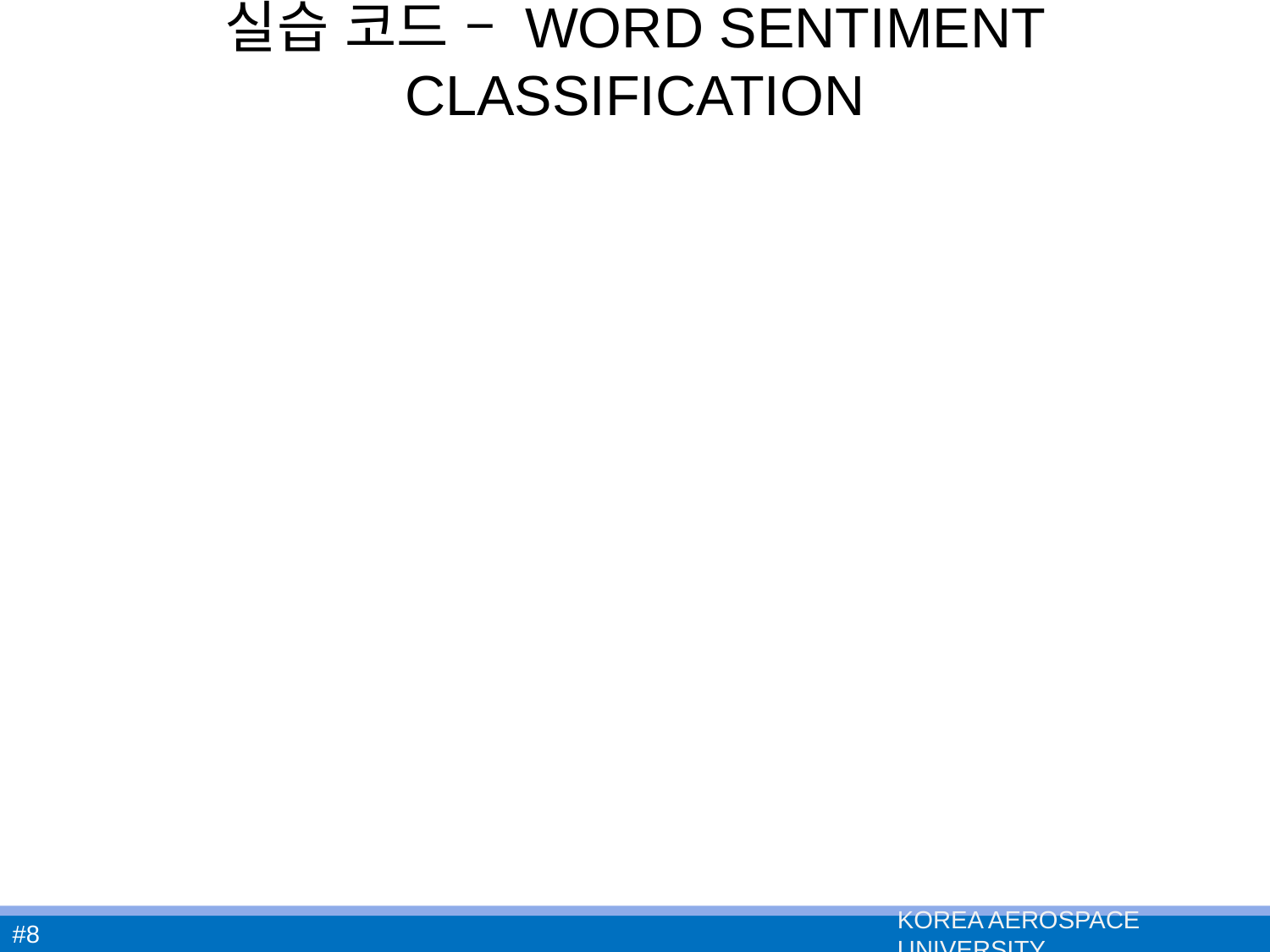

# 실습 코드 – word sentiment classification
#8